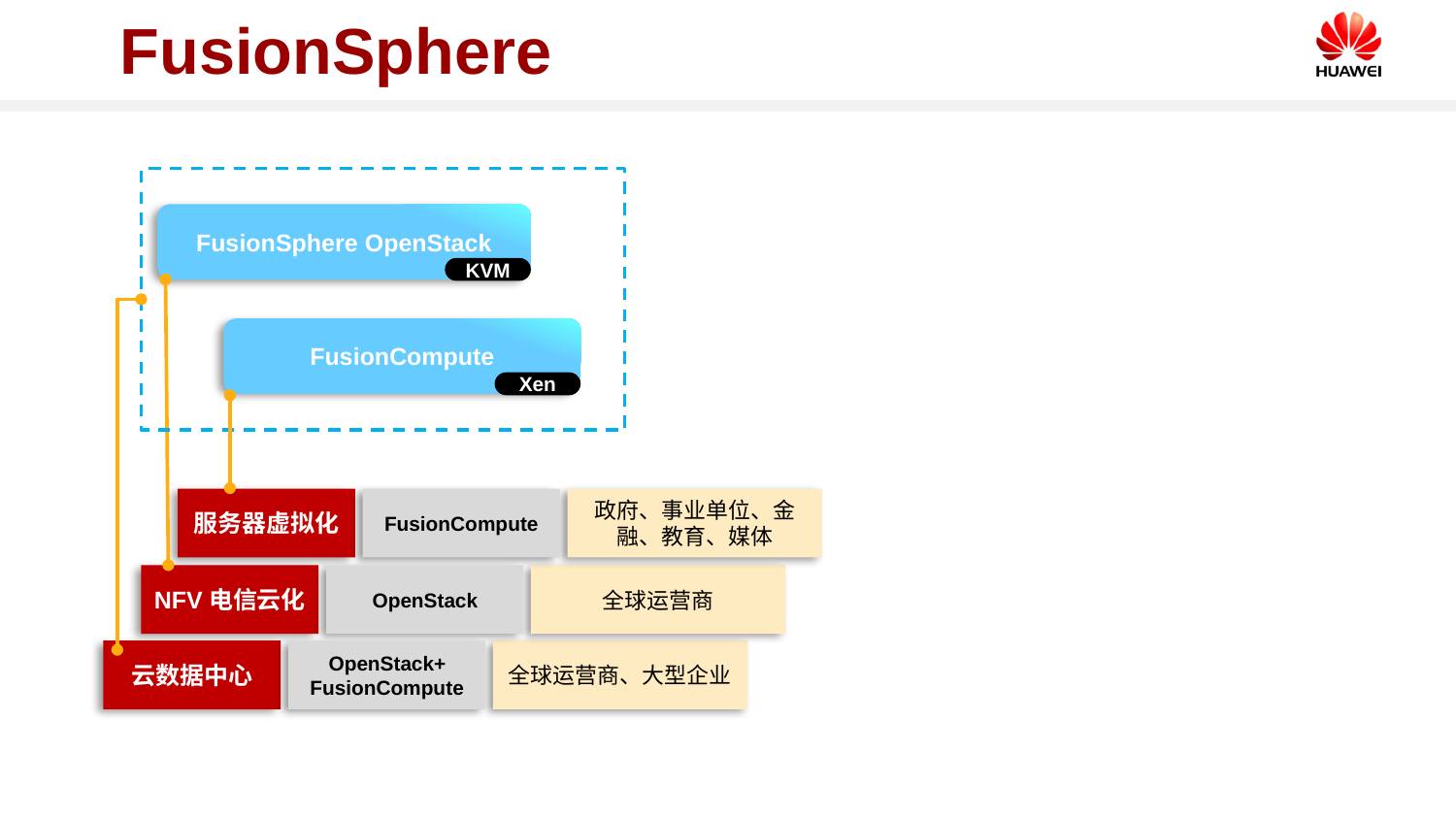

# FusionSphere

FusionSphere OpenStack
KVM
FusionCompute
Xen
服务器虚拟化
FusionCompute
政府、事业单位、金融、教育、媒体
NFV电信云化
OpenStack
全球运营商
云数据中心
OpenStack+
FusionCompute
全球运营商、大型企业